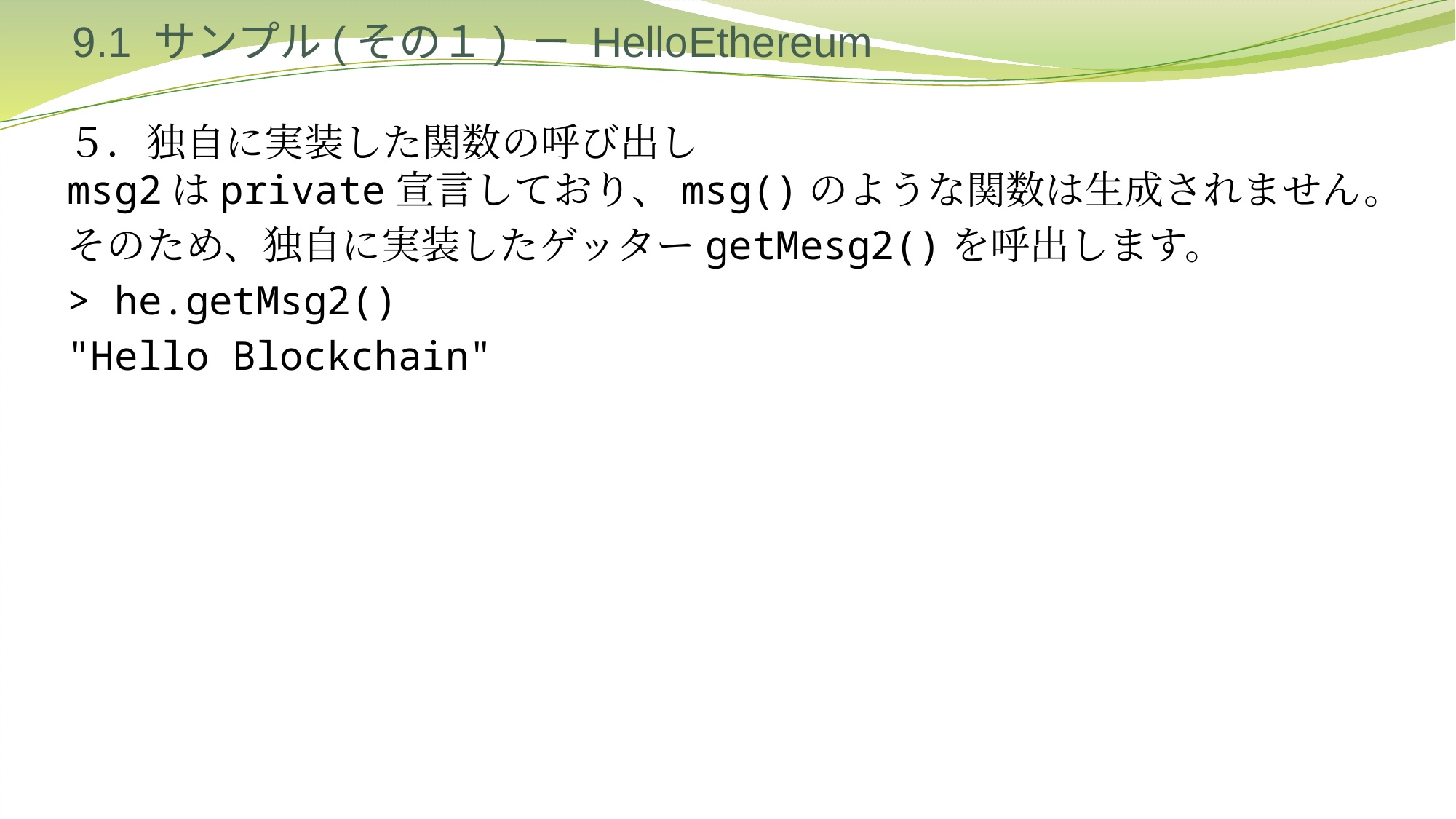

# 9.1 サンプル(その１) － HelloEthereum

５．独自に実装した関数の呼び出し
msg2はprivate宣言しており、msg()のような関数は生成されません。
そのため、独自に実装したゲッターgetMesg2()を呼出します。
> he.getMsg2()
"Hello Blockchain"